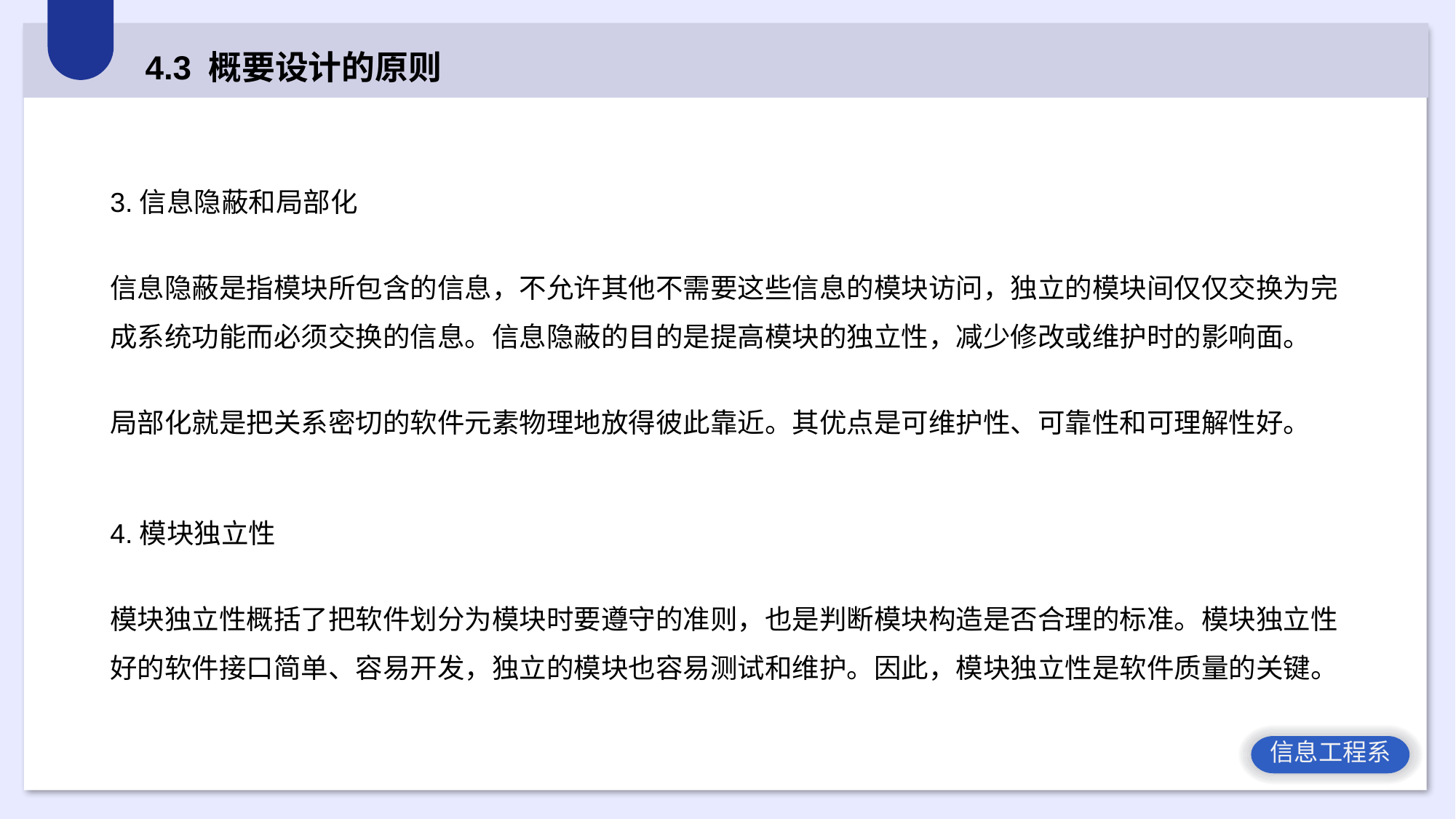

4.3 概要设计的原则
3.信息隐蔽和局部化
信息隐蔽是指模块所包含的信息，不允许其他不需要这些信息的模块访问，独立的模块间仅仅交换为完成系统功能而必须交换的信息。信息隐蔽的目的是提高模块的独立性，减少修改或维护时的影响面。
局部化就是把关系密切的软件元素物理地放得彼此靠近。其优点是可维护性、可靠性和可理解性好。
4.模块独立性
模块独立性概括了把软件划分为模块时要遵守的准则，也是判断模块构造是否合理的标准。模块独立性好的软件接口简单、容易开发，独立的模块也容易测试和维护。因此，模块独立性是软件质量的关键。